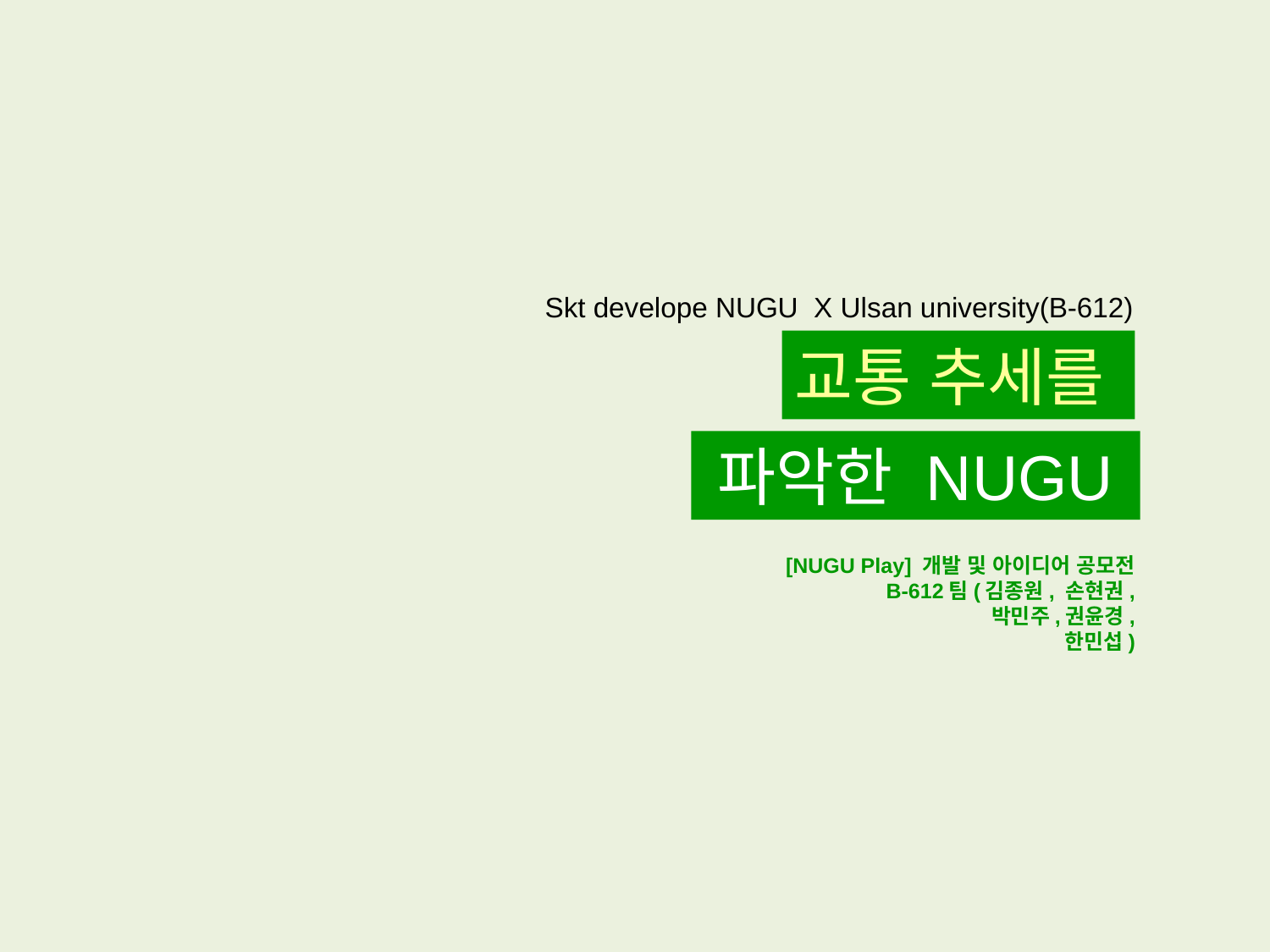

Skt develope NUGU  X Ulsan university(B-612)
교통 추세를
파악한 NUGU
[NUGU Play] 개발 및 아이디어 공모전
B-612팀(김종원, 손현권,
박민주,권윤경,
한민섭)